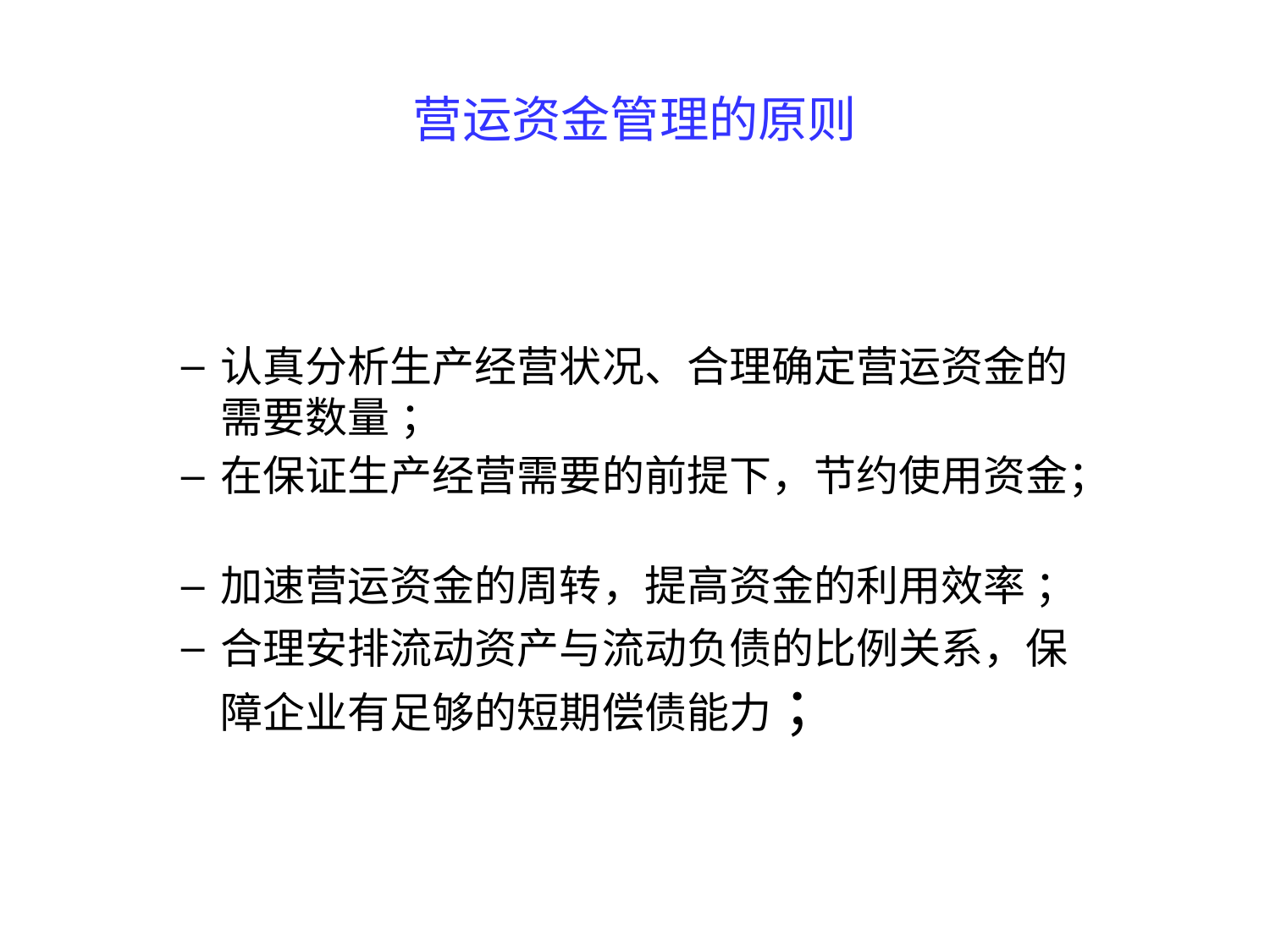

营运资金管理的原则

认真分析生产经营状况、合理确定营运资金的需要数量 ；
在保证生产经营需要的前提下，节约使用资金；
加速营运资金的周转，提高资金的利用效率 ；
合理安排流动资产与流动负债的比例关系，保障企业有足够的短期偿债能力 ；